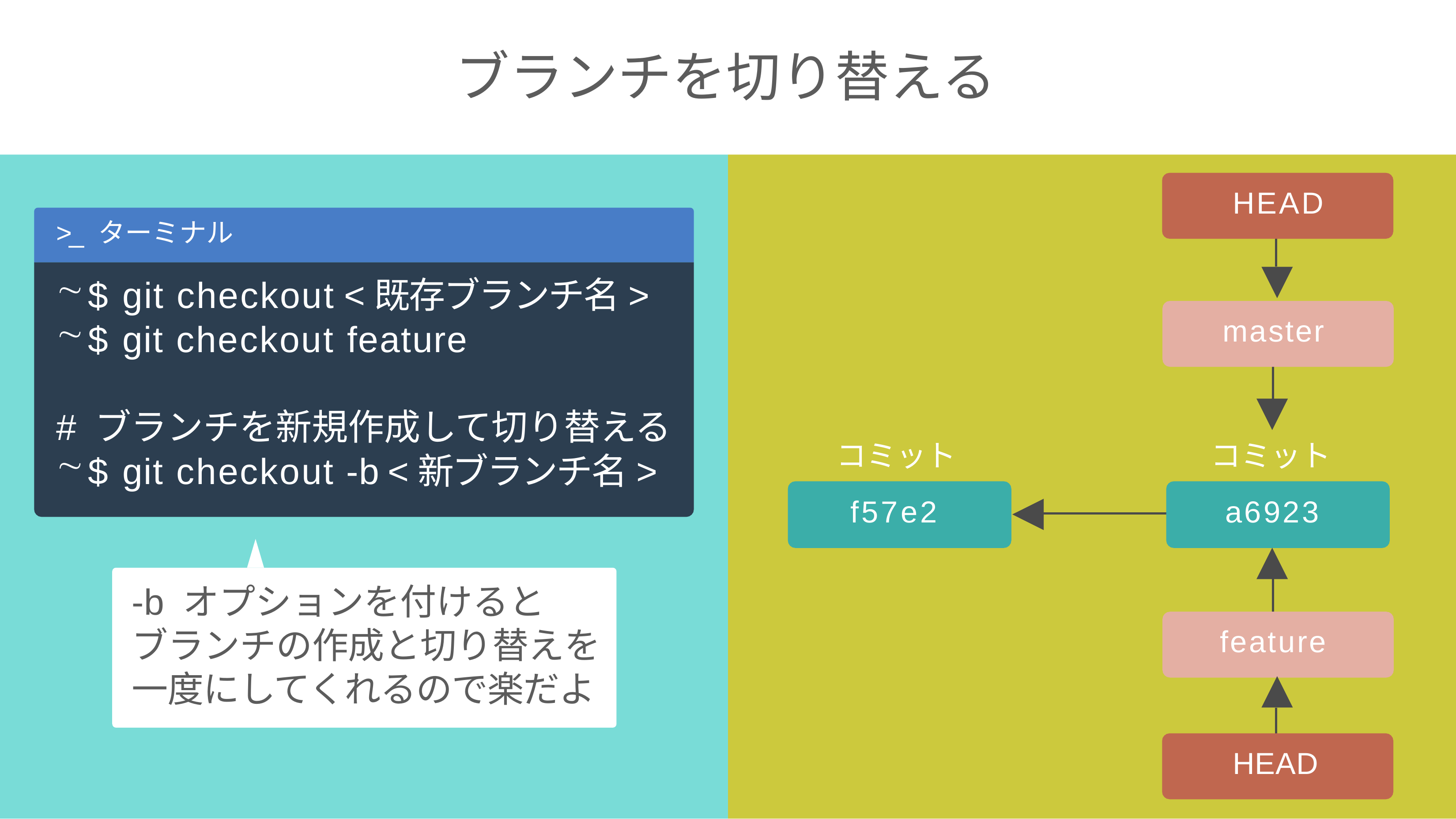

# ブランチを切り替える

HEAD
>_ ターミナル
$ git checkout <既存ブランチ名>
$ git checkout feature
# ブランチを新規作成して切り替える
$ git checkout -b <新ブランチ名>

master
コミット f57e2
コミット a6923

-b オプションを付けると  ブランチの作成と切り替えを一度にしてくれるので楽だよ
feature

HEAD